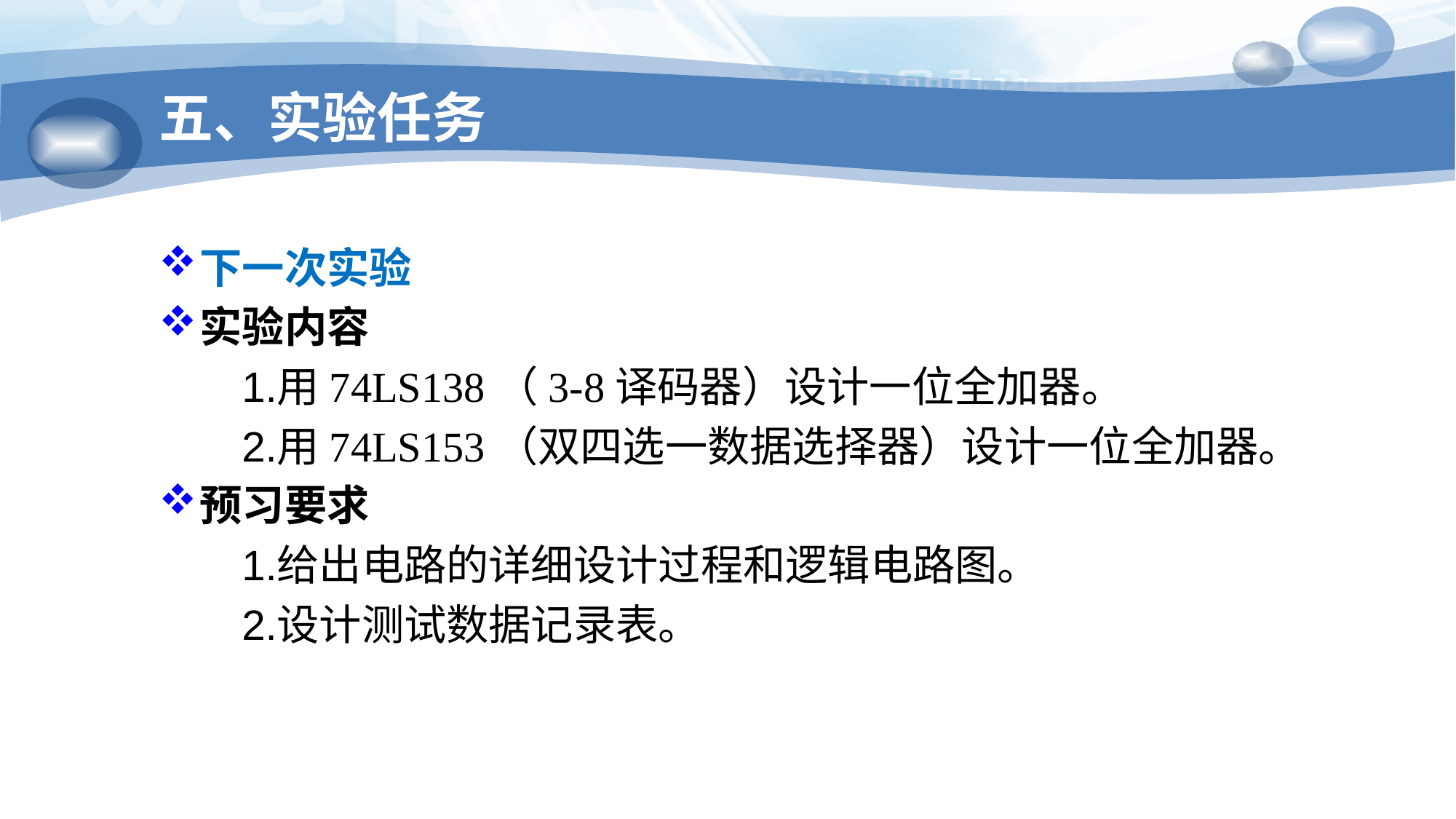

# 五、实验任务
下一次实验
实验内容
用74LS138（3-8译码器）设计一位全加器。
用74LS153（双四选一数据选择器）设计一位全加器。
预习要求
给出电路的详细设计过程和逻辑电路图。
设计测试数据记录表。